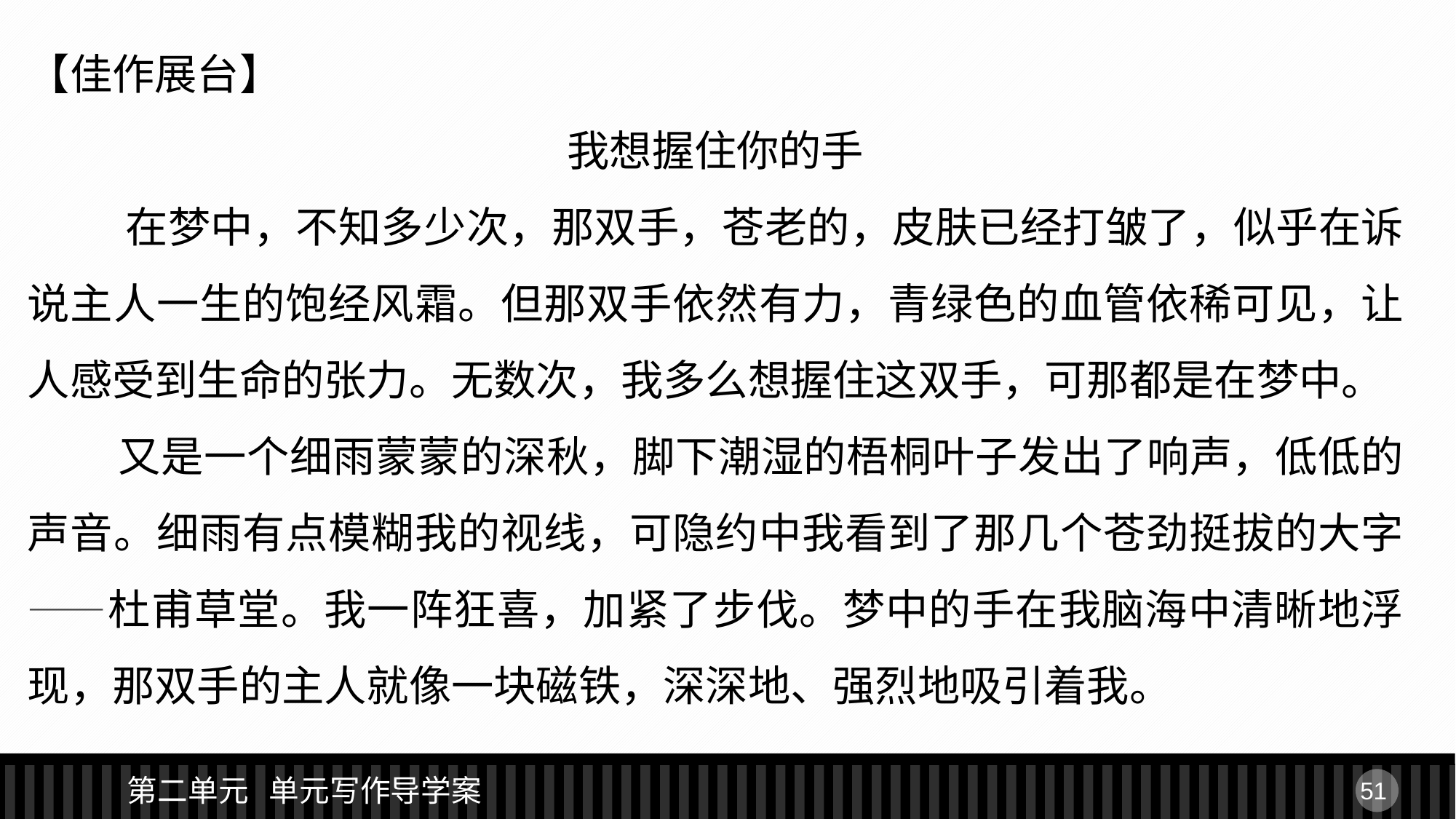

【佳作展台】
我想握住你的手
         在梦中，不知多少次，那双手，苍老的，皮肤已经打皱了，似乎在诉说主人一生的饱经风霜。但那双手依然有力，青绿色的血管依稀可见，让人感受到生命的张力。无数次，我多么想握住这双手，可那都是在梦中。
        又是一个细雨蒙蒙的深秋，脚下潮湿的梧桐叶子发出了响声，低低的声音。细雨有点模糊我的视线，可隐约中我看到了那几个苍劲挺拔的大字——杜甫草堂。我一阵狂喜，加紧了步伐。梦中的手在我脑海中清晰地浮现，那双手的主人就像一块磁铁，深深地、强烈地吸引着我。